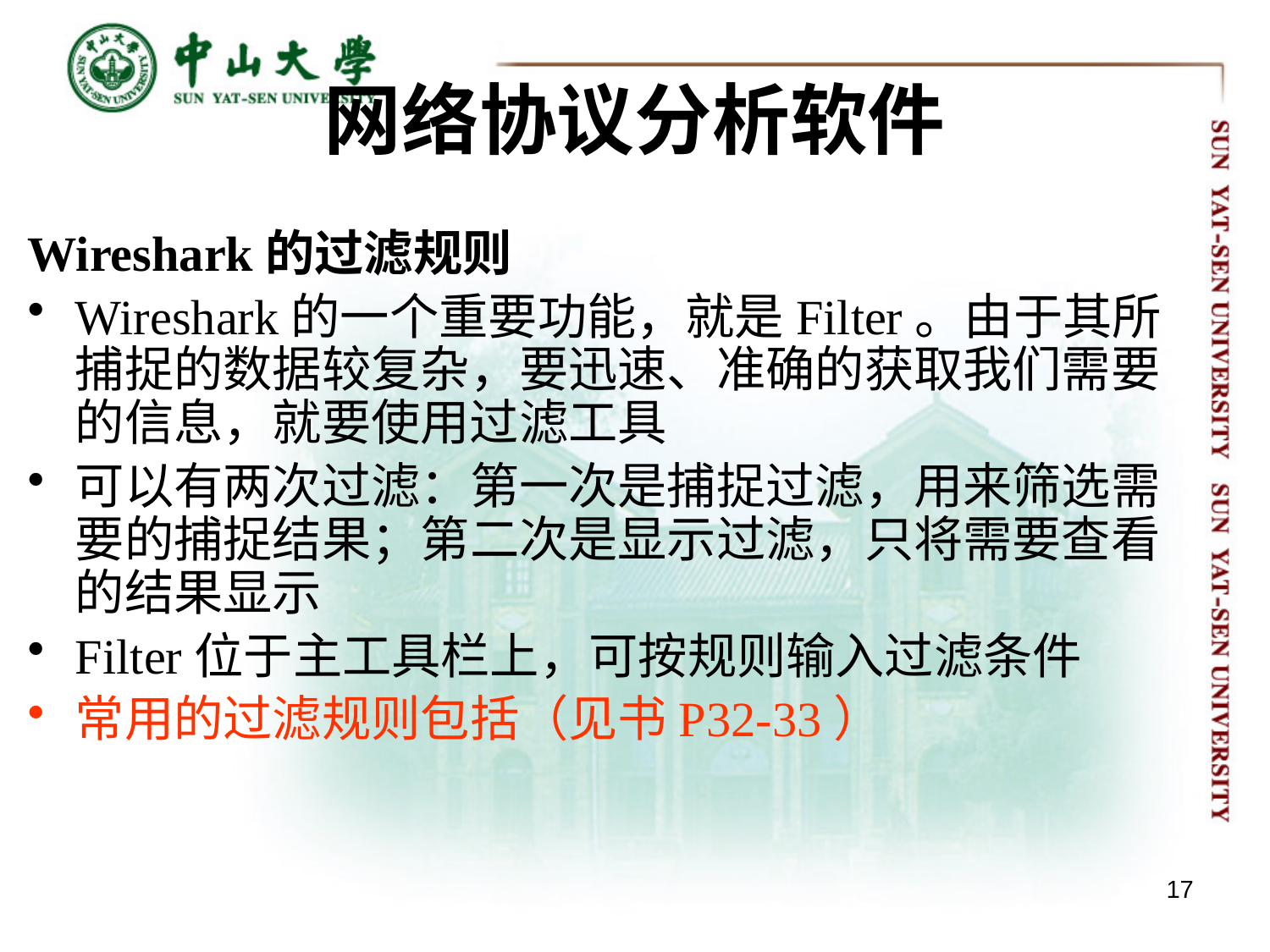

# 网络协议分析软件
Wireshark的过滤规则
Wireshark的一个重要功能，就是Filter。由于其所捕捉的数据较复杂，要迅速、准确的获取我们需要的信息，就要使用过滤工具
可以有两次过滤：第一次是捕捉过滤，用来筛选需要的捕捉结果；第二次是显示过滤，只将需要查看的结果显示
Filter位于主工具栏上，可按规则输入过滤条件
常用的过滤规则包括（见书P32-33）
17